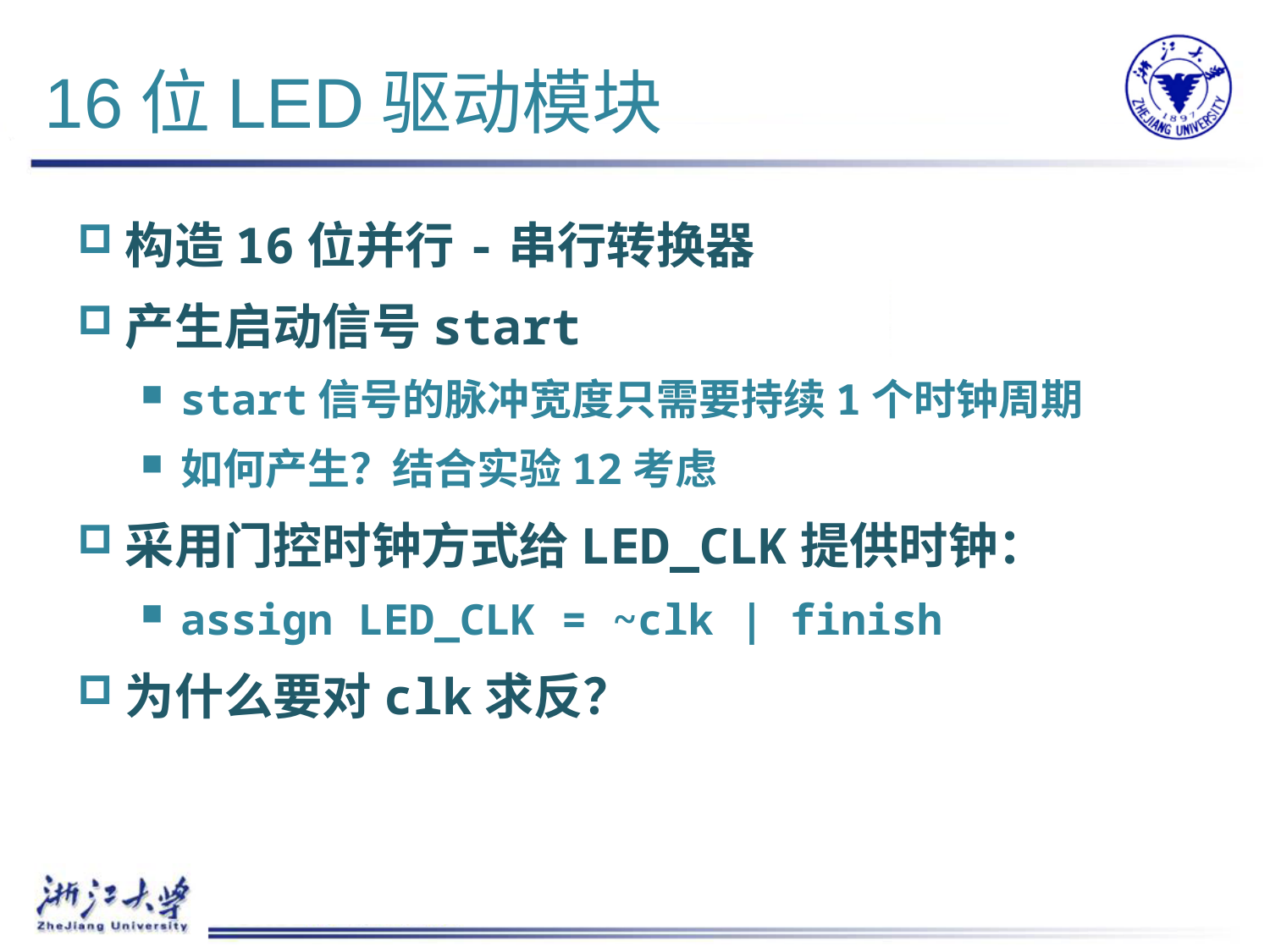

# 16位LED驱动模块
构造16位并行-串行转换器
产生启动信号start
start信号的脉冲宽度只需要持续1个时钟周期
如何产生？结合实验12考虑
采用门控时钟方式给LED_CLK提供时钟：
assign LED_CLK = ~clk | finish
为什么要对clk求反？